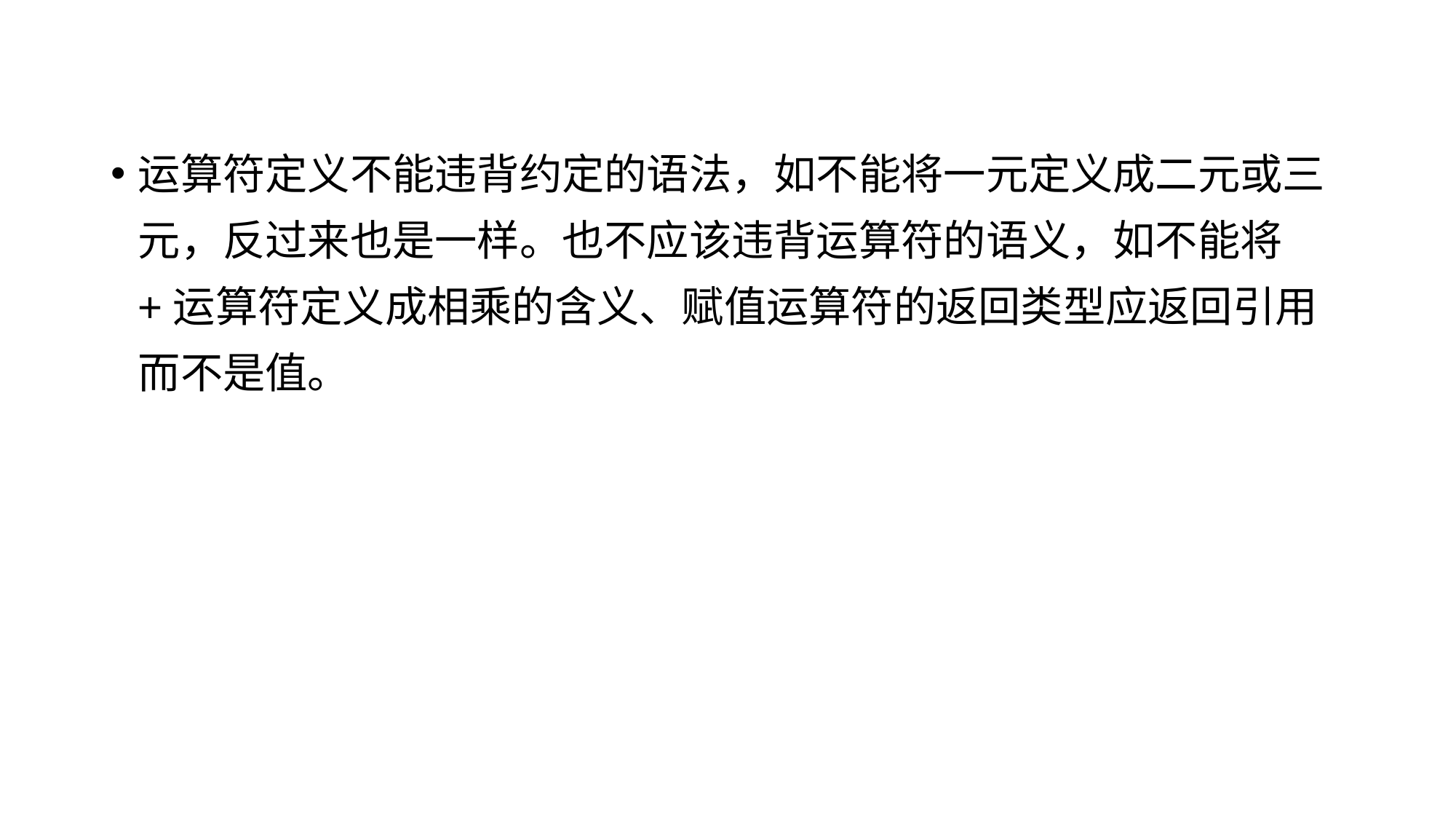

运算符定义不能违背约定的语法，如不能将一元定义成二元或三元，反过来也是一样。也不应该违背运算符的语义，如不能将+运算符定义成相乘的含义、赋值运算符的返回类型应返回引用而不是值。